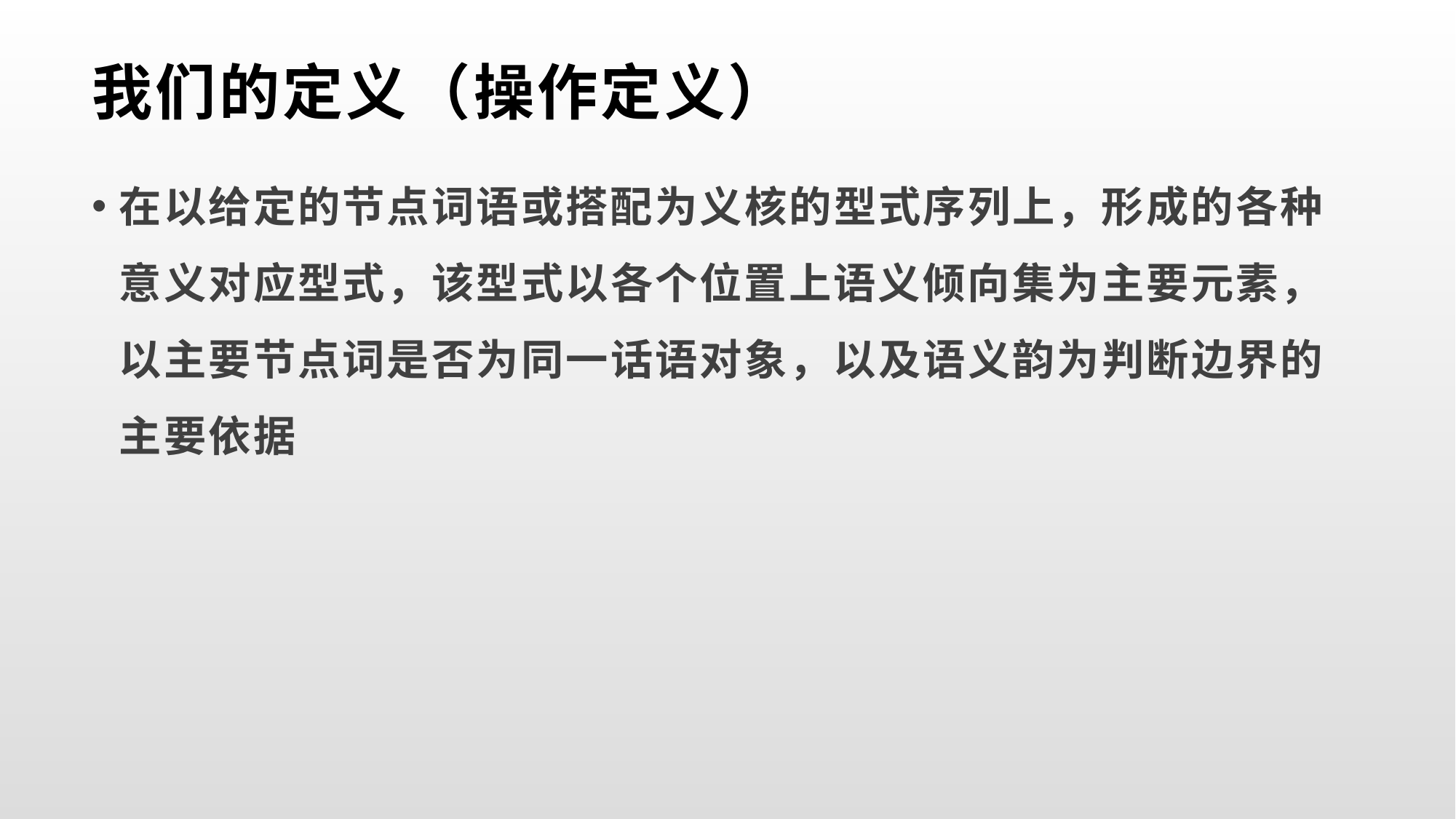

# 我们的定义（操作定义）
在以给定的节点词语或搭配为义核的型式序列上，形成的各种意义对应型式，该型式以各个位置上语义倾向集为主要元素，以主要节点词是否为同一话语对象，以及语义韵为判断边界的主要依据